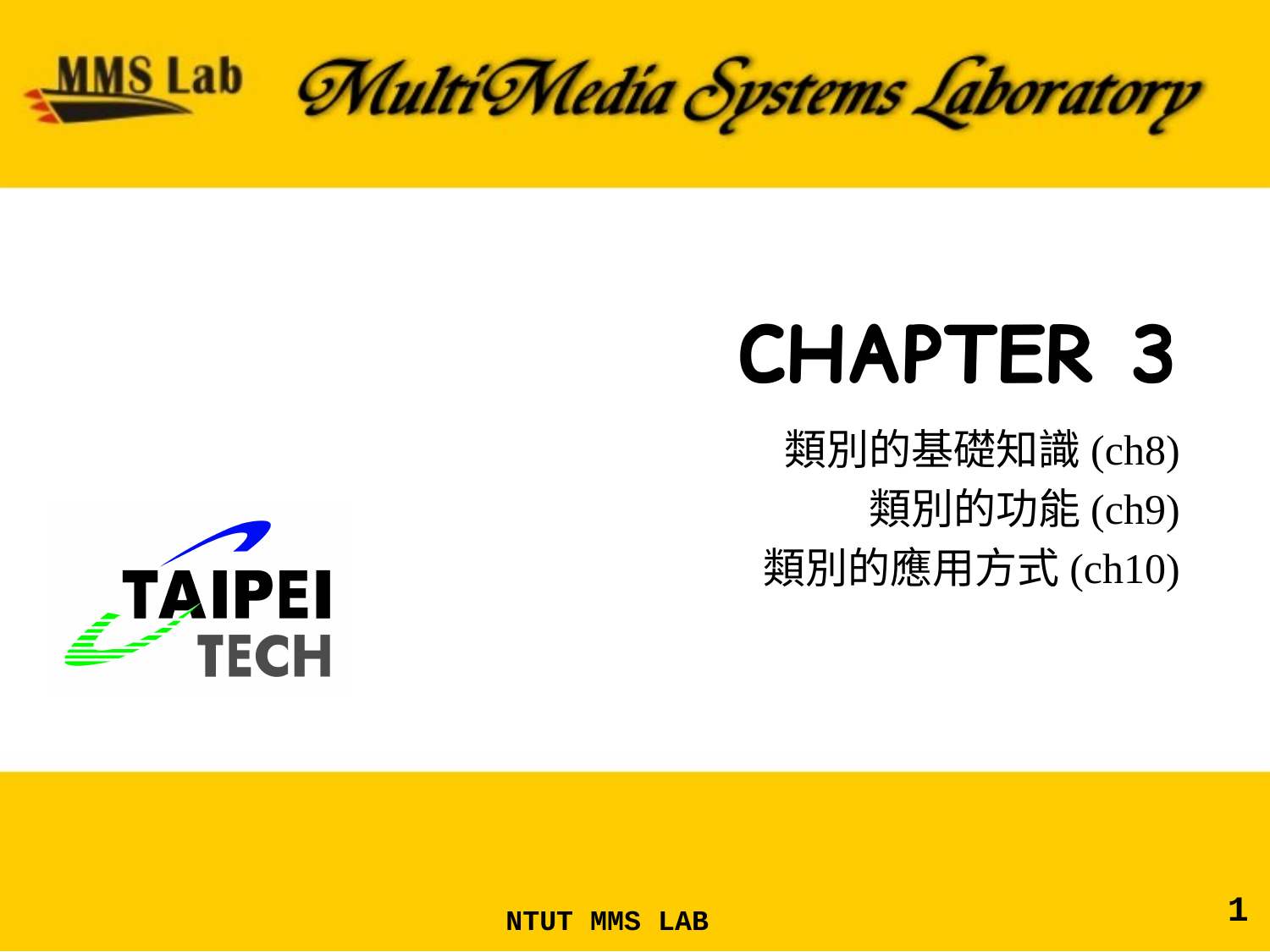

# CHAPTER 3
類別的基礎知識(ch8)
類別的功能(ch9)
類別的應用方式(ch10)

1
NTUT MMS LAB